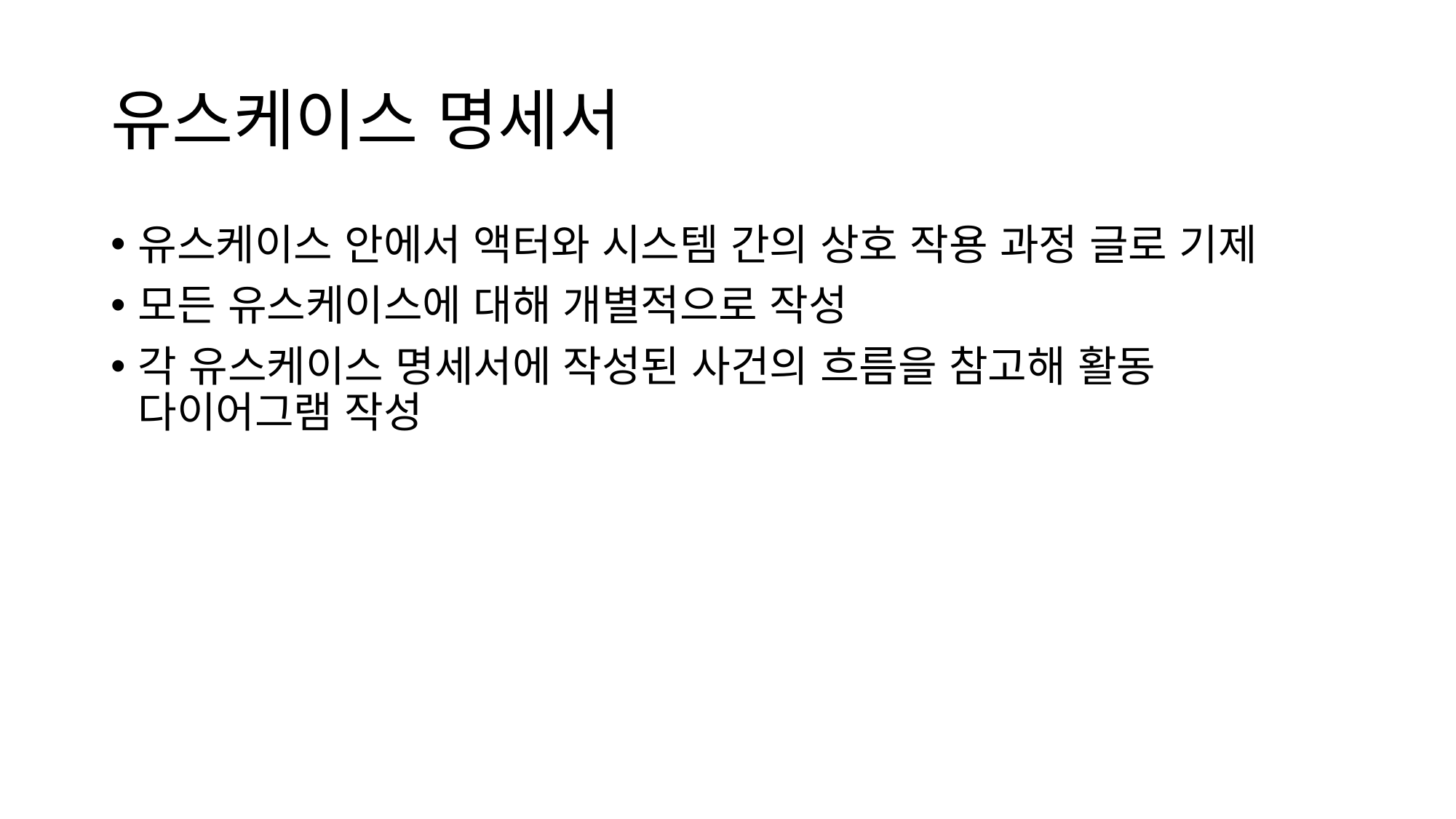

# 유스케이스 명세서
유스케이스 안에서 액터와 시스템 간의 상호 작용 과정 글로 기제
모든 유스케이스에 대해 개별적으로 작성
각 유스케이스 명세서에 작성된 사건의 흐름을 참고해 활동 다이어그램 작성